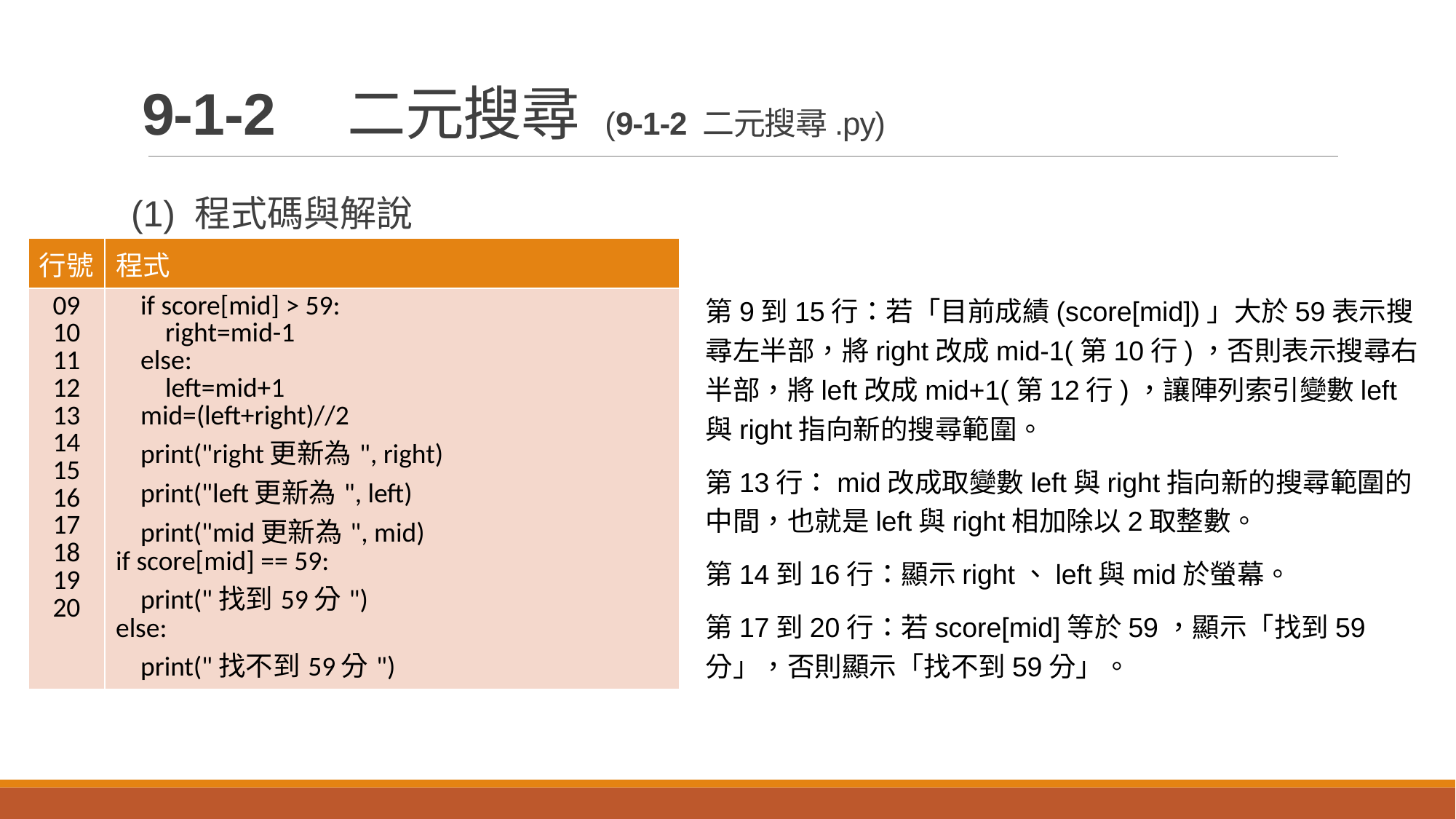

# 9-1-2　二元搜尋 (9-1-2 二元搜尋.py)
(1) 程式碼與解說
| 行號 | 程式 |
| --- | --- |
| 09 10 11 12 13 14 15 16 17 18 19 20 | if score[mid] > 59: right=mid-1 else: left=mid+1 mid=(left+right)//2 print("right更新為", right) print("left更新為", left) print("mid更新為", mid) if score[mid] == 59: print("找到59分") else: print("找不到59分") |
第9到15行：若「目前成績(score[mid])」大於59表示搜尋左半部，將right改成mid-1(第10行)，否則表示搜尋右半部，將left改成mid+1(第12行)，讓陣列索引變數left與right指向新的搜尋範圍。
第13行：mid改成取變數left與right指向新的搜尋範圍的中間，也就是left與right相加除以2取整數。
第14到16行：顯示right、left與mid於螢幕。
第17到20行：若score[mid]等於59，顯示「找到59分」，否則顯示「找不到59分」。